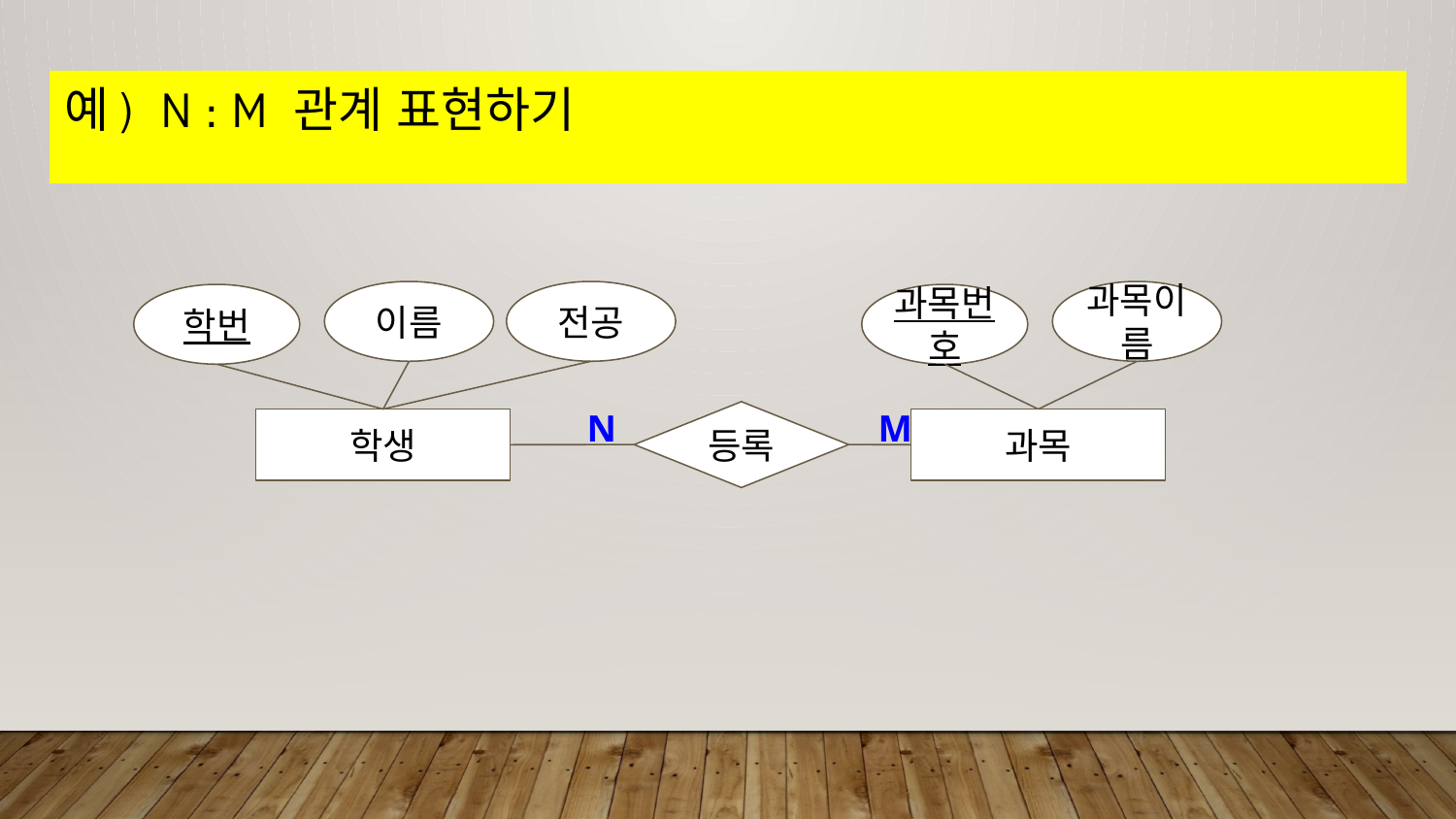

# 예)  N : M 관계 표현하기
이름
전공
과목이름
학번
과목번호
N
M
등록
학생
과목